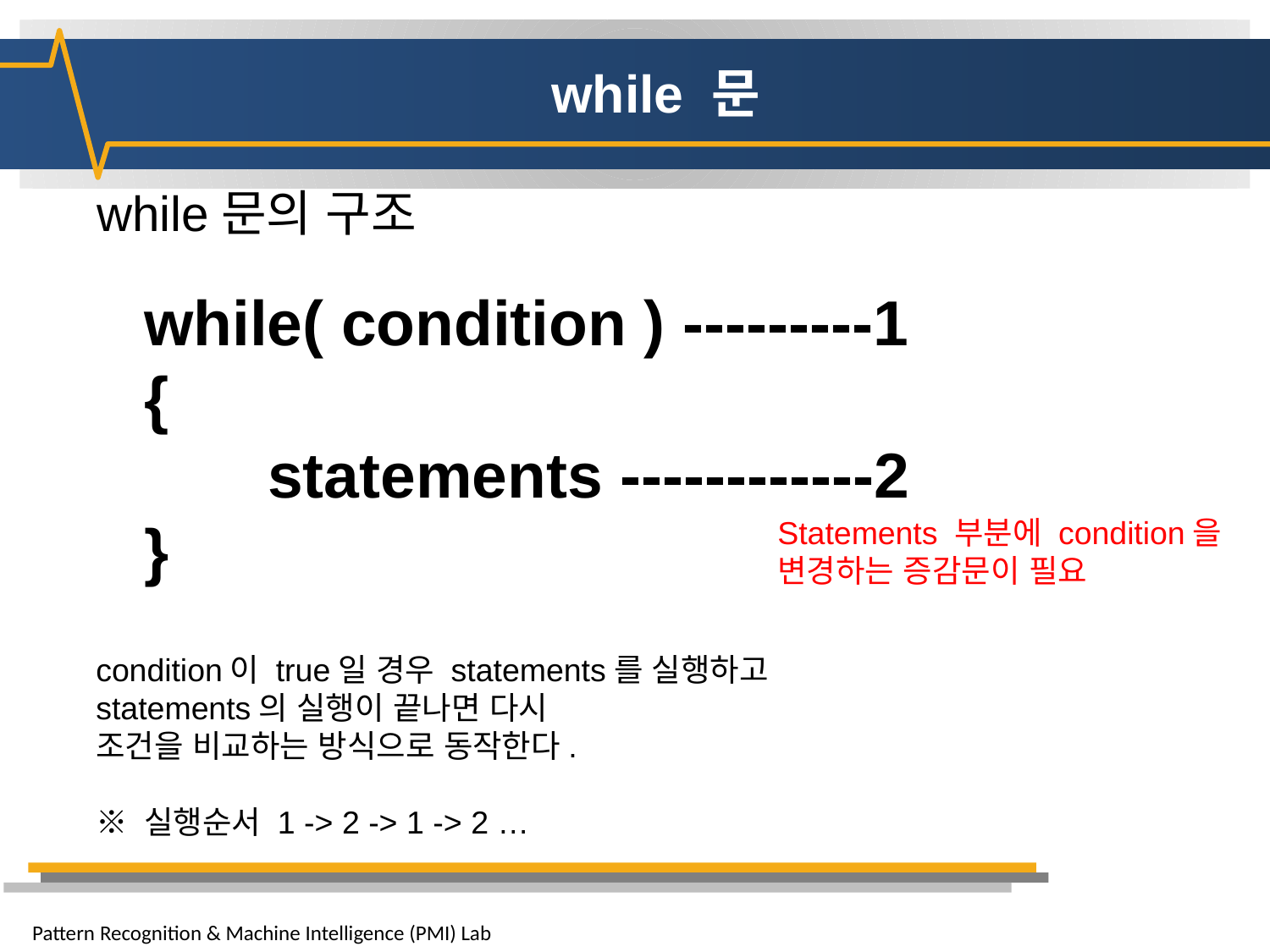

# while 문
while문의 구조
while( condition ) ---------1
{
       statements ------------2
}
Statements 부분에 condition을 변경하는 증감문이 필요
condition이 true일 경우 statements를 실행하고
statements의 실행이 끝나면 다시
조건을 비교하는 방식으로 동작한다.

※ 실행순서 1 -> 2 -> 1 -> 2 …